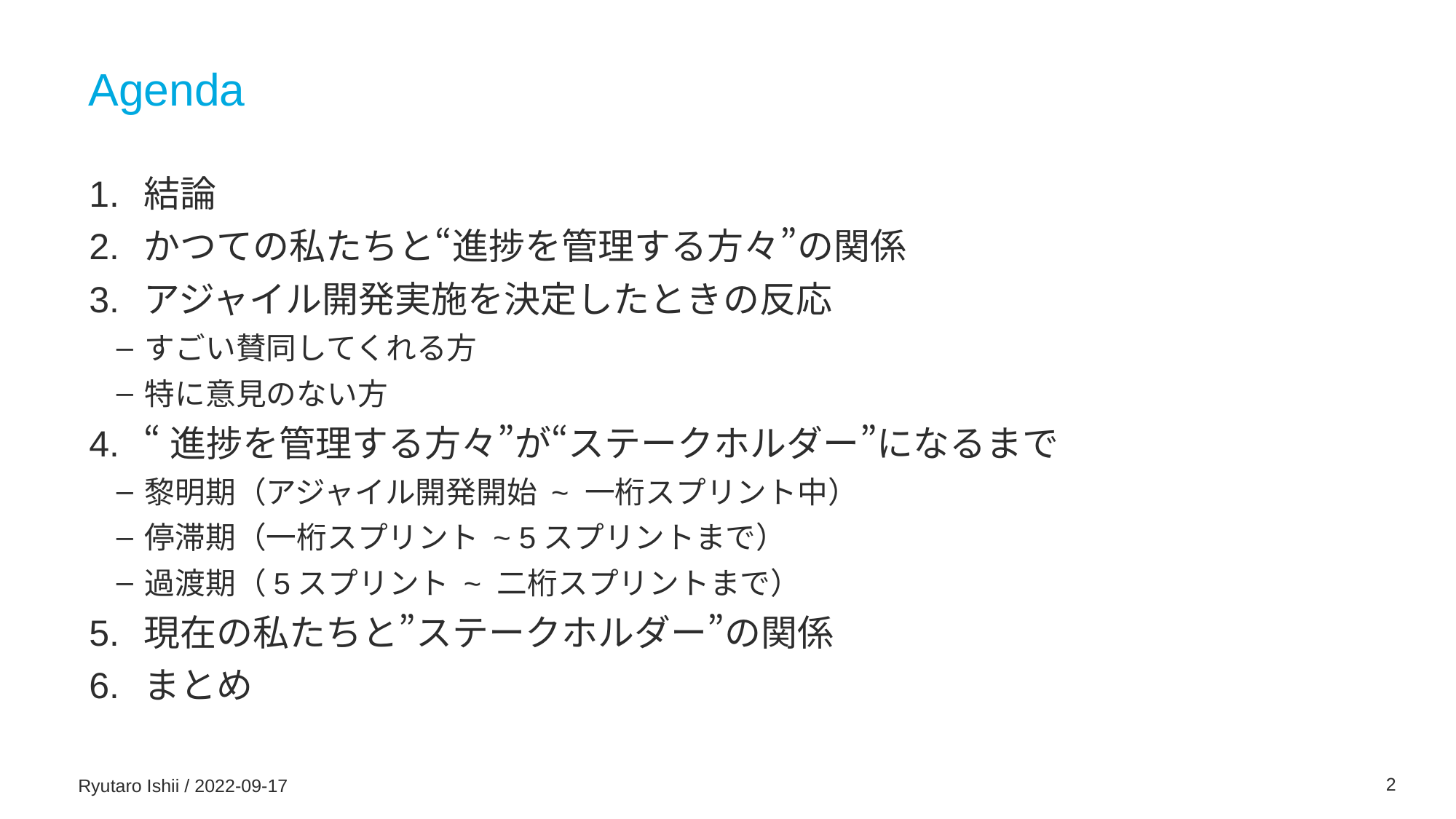

# Agenda
結論
かつての私たちと“進捗を管理する方々”の関係
アジャイル開発実施を決定したときの反応
すごい賛同してくれる方
特に意見のない方
“進捗を管理する方々”が“ステークホルダー”になるまで
黎明期（アジャイル開発開始 ~ 一桁スプリント中）
停滞期（一桁スプリント ~ 5スプリントまで）
過渡期（5スプリント ~ 二桁スプリントまで）
現在の私たちと”ステークホルダー”の関係
まとめ